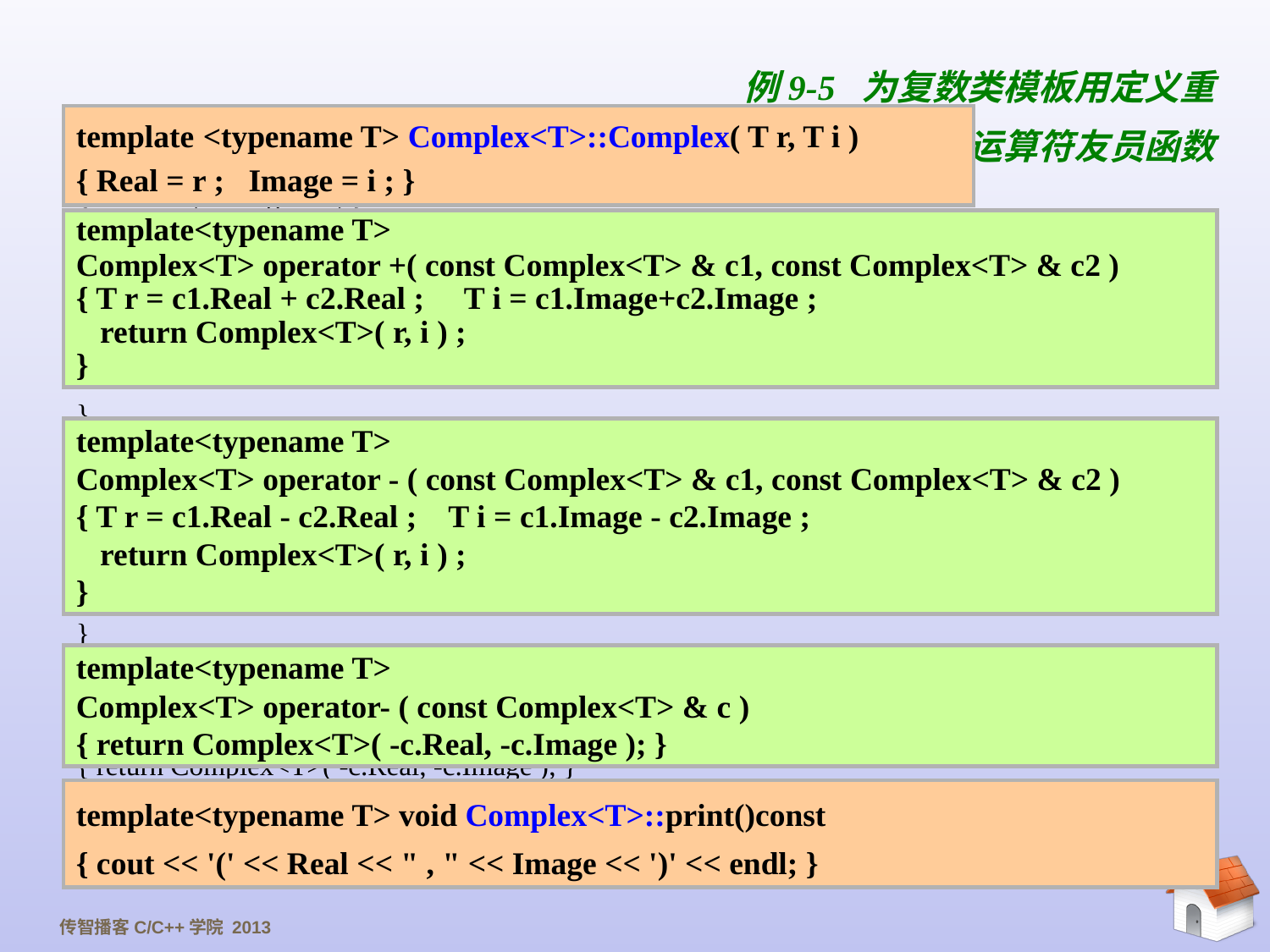

例9-5  为复数类模板用定义重载运算符友员函数
template	<typename T> Complex<T>::Complex( T r, T i )
{ Real = r ;   Image = i ; }
template<typename T> Complex<T>::Complex( T r, T i )
{ Real = r ;   Image = i ; }
template<typename T>
Complex<T> operator +( const Complex<T> & c1, const Complex<T> & c2 )
{ T r = c1.Real + c2.Real ;     T i = c1.Image+c2.Image ;
   return Complex<T>( r, i ) ;
}
template<typename T>
Complex<T> operator - ( const Complex<T> & c1, const Complex<T> & c2 )
{ T r = c1.Real - c2.Real ;    T i = c1.Image - c2.Image ;
   return Complex<T>( r, i ) ;
}
template<typename T>
Complex<T> operator- ( const Complex<T> & c )
{ return Complex<T>( -c.Real, -c.Image ); }
template<typename T> void Complex<T>::print()const
{ cout << '(' << Real << " , " << Image << ')' << endl; }
template<typename T>
Complex<T> operator +( const Complex<T> & c1, const Complex<T> & c2 )
{ T r = c1.Real + c2.Real ;     T i = c1.Image+c2.Image ;
   return Complex<T>( r, i ) ;
}
template<typename T>
Complex<T> operator - ( const Complex<T> & c1, const Complex<T> & c2 )
{ T r = c1.Real - c2.Real ;    T i = c1.Image - c2.Image ;
   return Complex<T>( r, i ) ;
}
template<typename T>
Complex<T> operator- ( const Complex<T> & c )
{ return Complex<T>( -c.Real, -c.Image ); }
template<typename T> void Complex<T>::print()const
{ cout << '(' << Real << " , " << Image << ')' << endl; }